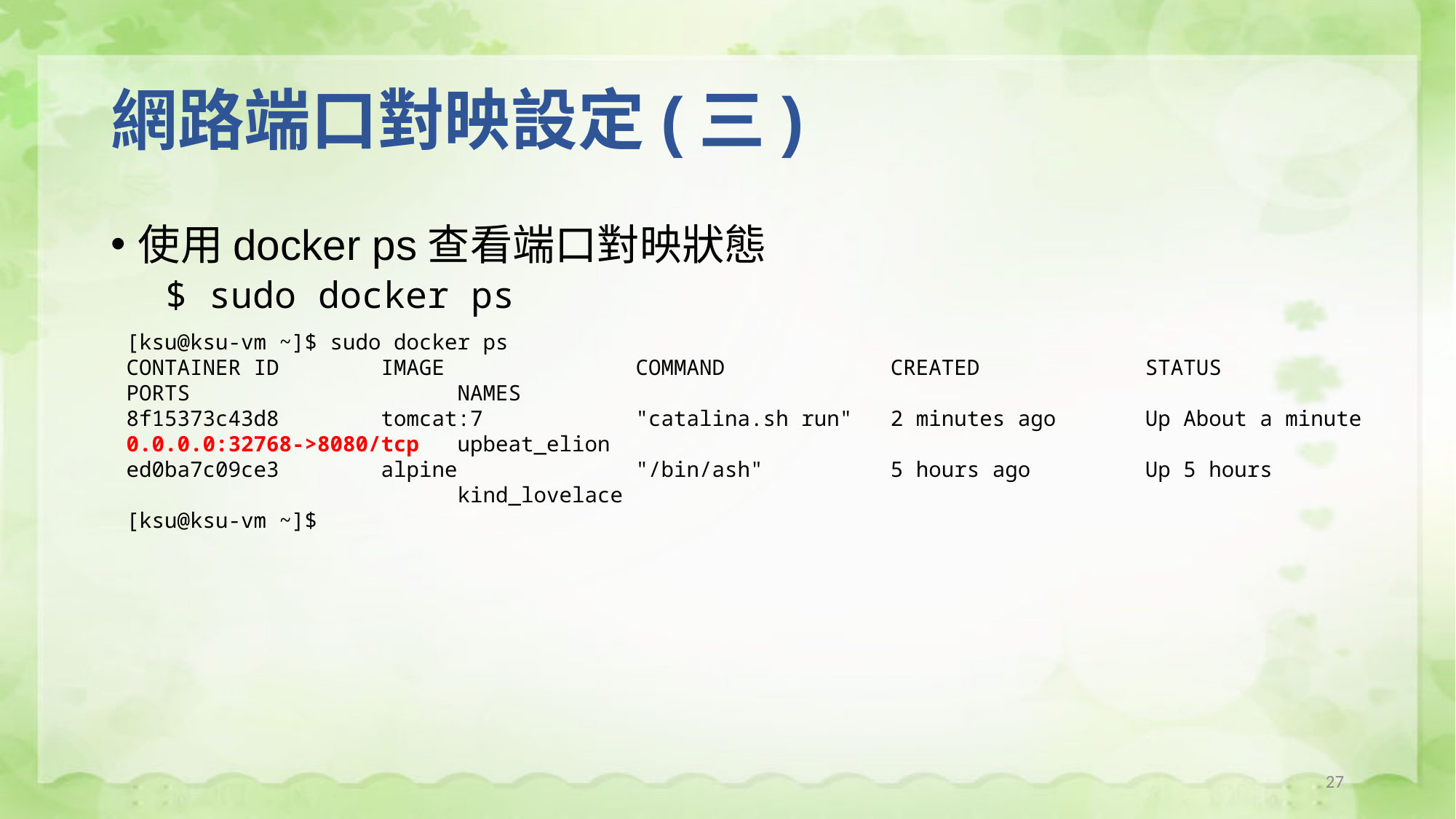

# 網路端口對映設定(三)
使用docker ps查看端口對映狀態
$ sudo docker ps

[ksu@ksu-vm ~]$ sudo docker ps
CONTAINER ID        IMAGE               COMMAND             CREATED             STATUS              PORTS                     NAMES
8f15373c43d8        tomcat:7            "catalina.sh run"   2 minutes ago       Up About a minute   0.0.0.0:32768->8080/tcp   upbeat_elion
ed0ba7c09ce3        alpine              "/bin/ash"          5 hours ago         Up 5 hours                                    kind_lovelace
[ksu@ksu-vm ~]$
27